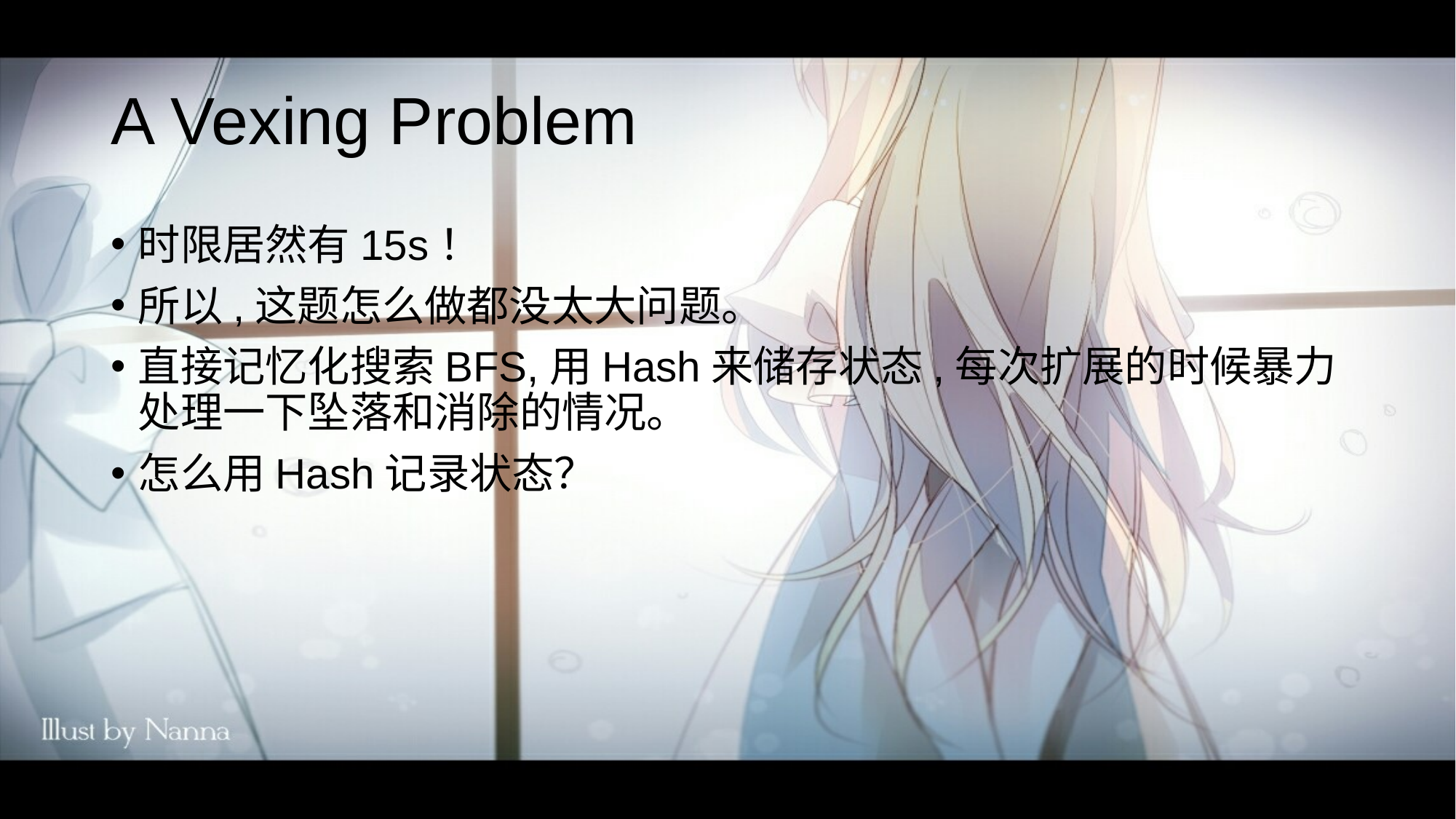

# A Vexing Problem
时限居然有15s！
所以,这题怎么做都没太大问题。
直接记忆化搜索BFS,用Hash来储存状态,每次扩展的时候暴力处理一下坠落和消除的情况。
怎么用Hash记录状态？